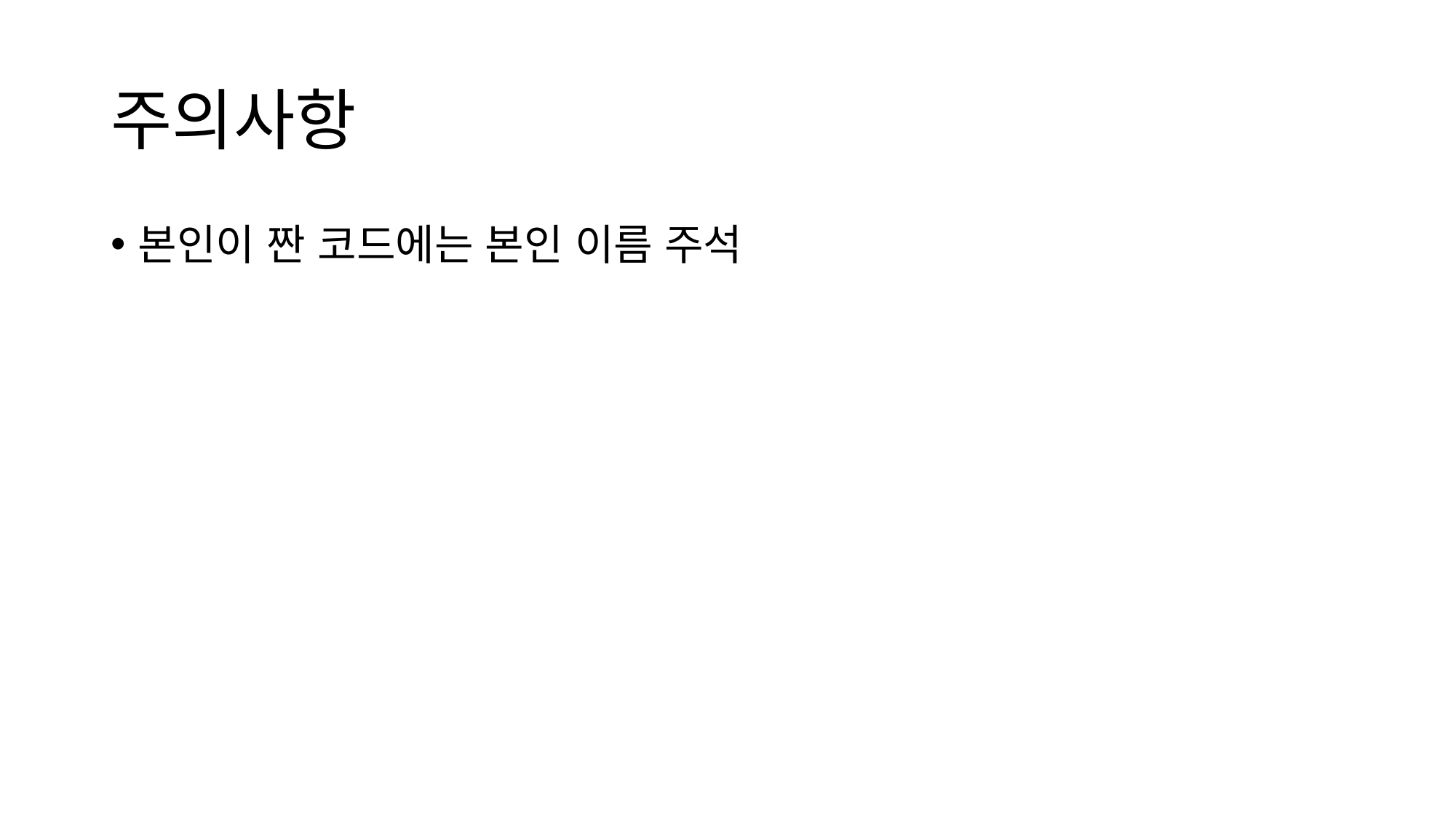

# 주의사항
본인이 짠 코드에는 본인 이름 주석